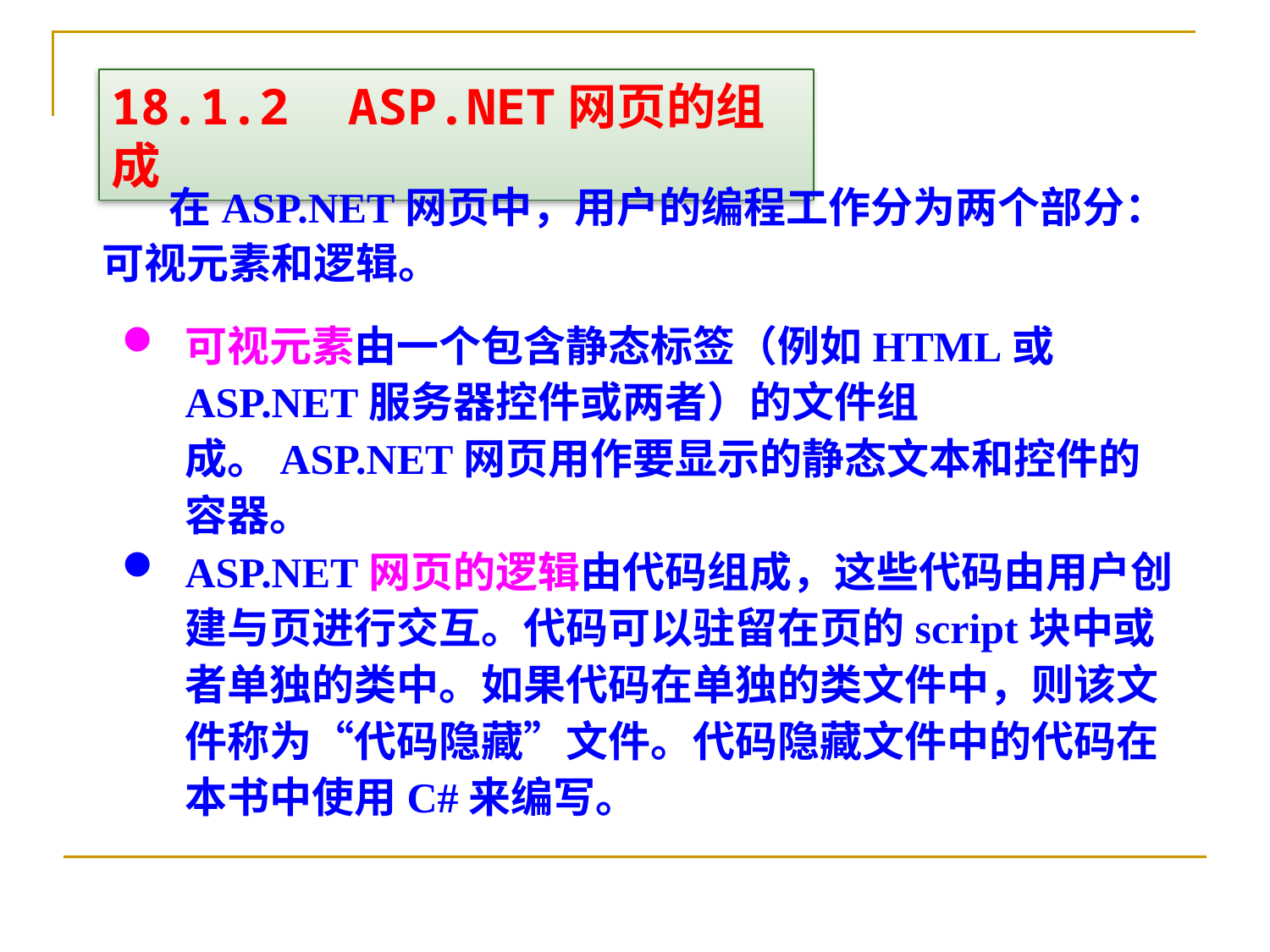

18.1.2  ASP.NET网页的组成
      在ASP.NET网页中，用户的编程工作分为两个部分：可视元素和逻辑。
可视元素由一个包含静态标签（例如HTML或ASP.NET服务器控件或两者）的文件组成。ASP.NET网页用作要显示的静态文本和控件的容器。
ASP.NET网页的逻辑由代码组成，这些代码由用户创建与页进行交互。代码可以驻留在页的script块中或者单独的类中。如果代码在单独的类文件中，则该文件称为“代码隐藏”文件。代码隐藏文件中的代码在本书中使用C#来编写。